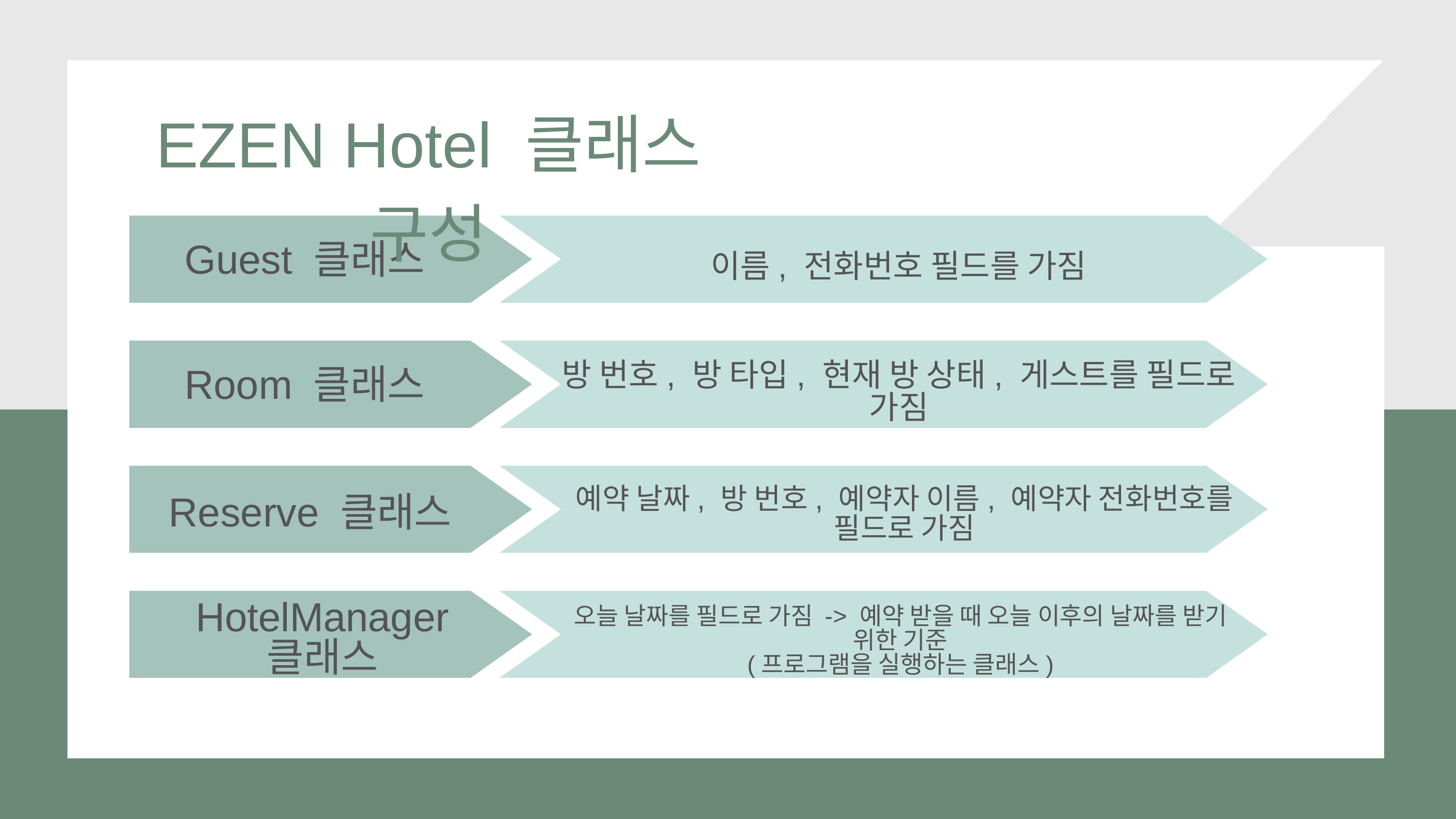

EZEN Hotel 클래스 구성

Guest 클래스

이름, 전화번호 필드를 가짐

Room 클래스

방 번호, 방 타입, 현재 방 상태, 게스트를 필드로 가짐

Reserve 클래스

예약 날짜, 방 번호, 예약자 이름, 예약자 전화번호를 필드로 가짐

HotelManager 클래스

오늘 날짜를 필드로 가짐 -> 예약 받을 때 오늘 이후의 날짜를 받기 위한 기준
(프로그램을 실행하는 클래스)